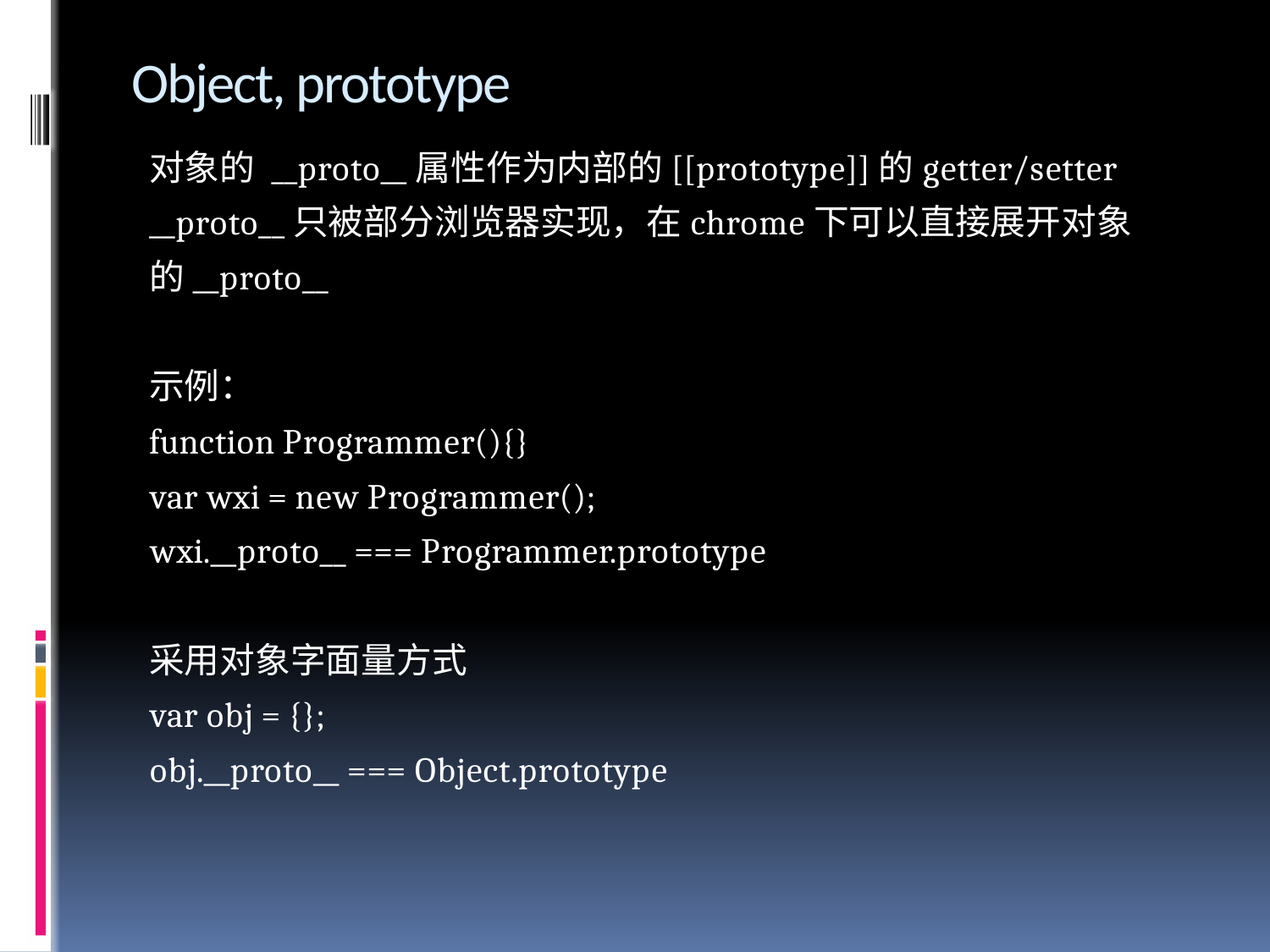

# Object, prototype
对象的 __proto__属性作为内部的[[prototype]]的getter/setter
__proto__只被部分浏览器实现，在chrome下可以直接展开对象
的__proto__

示例：
function Programmer(){}
var wxi = new Programmer();
wxi.__proto__ === Programmer.prototype

采用对象字面量方式
var obj = {};
obj.__proto__ === Object.prototype